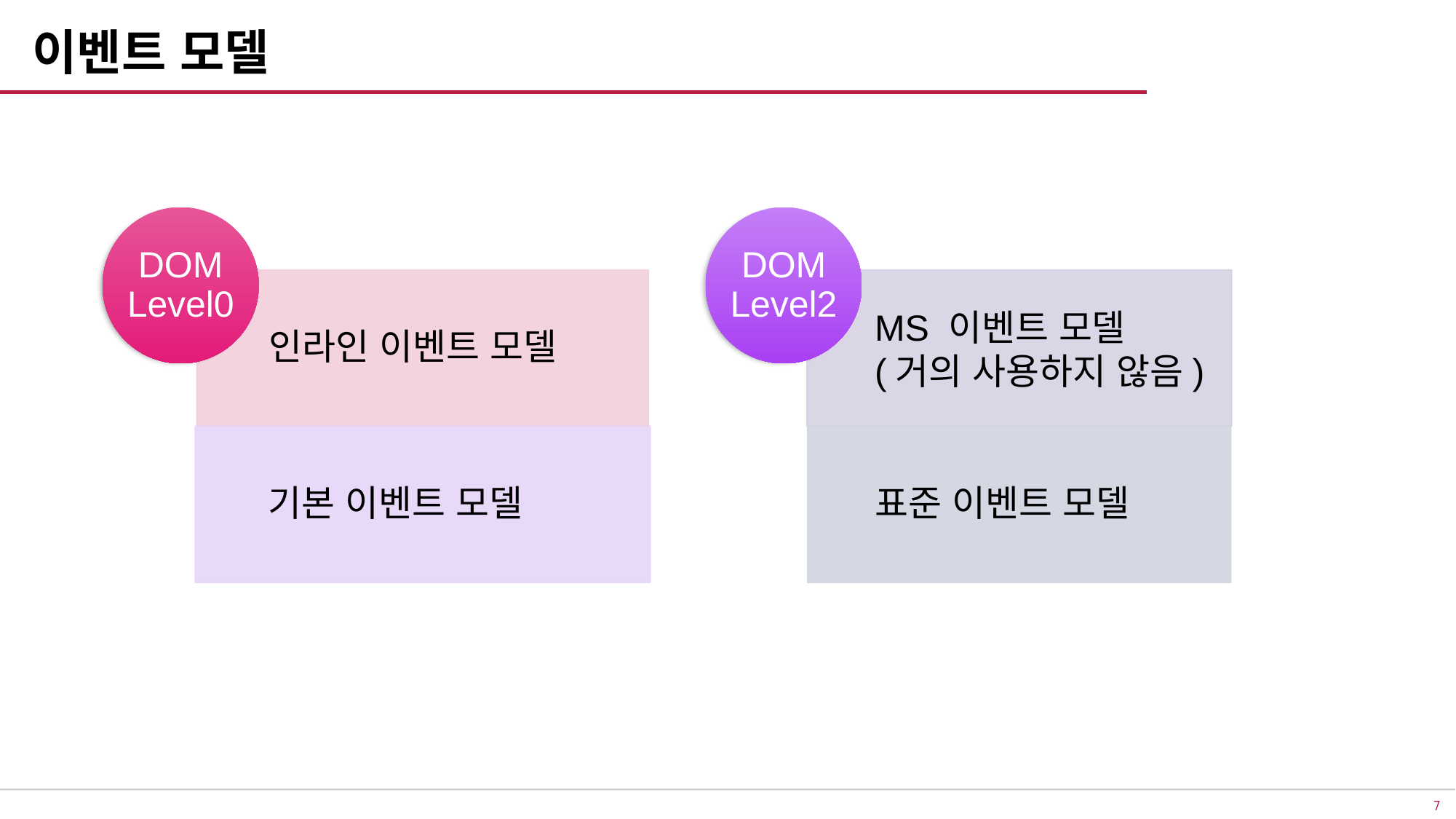

# 이벤트 모델
인라인 이벤트 모델
기본 이벤트 모델
DOM Level0
MS 이벤트 모델
(거의 사용하지 않음)
표준 이벤트 모델
DOM Level2
7